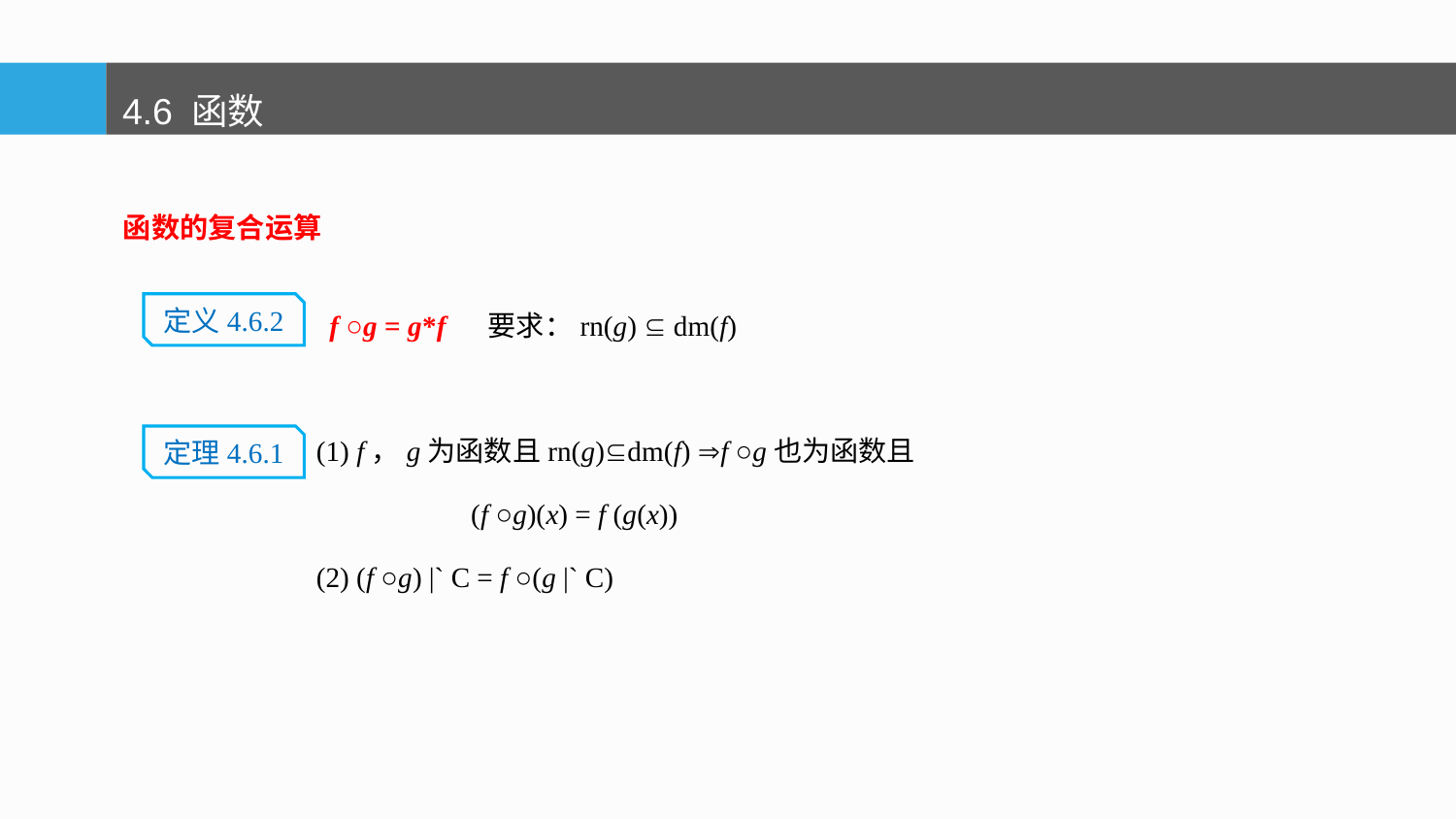

4.6 函数

函数的复合运算
f ○g = g*f     要求：rn(g) ⊆ dm(f)

定义4.6.2
   (1) f，g为函数且rn(g)⊆dm(f) ⇒f ○g也为函数且
                         (f ○g)(x) = f (g(x))
   (2) (f ○g) |ˋ C = f ○(g |ˋ C)
定理4.6.1